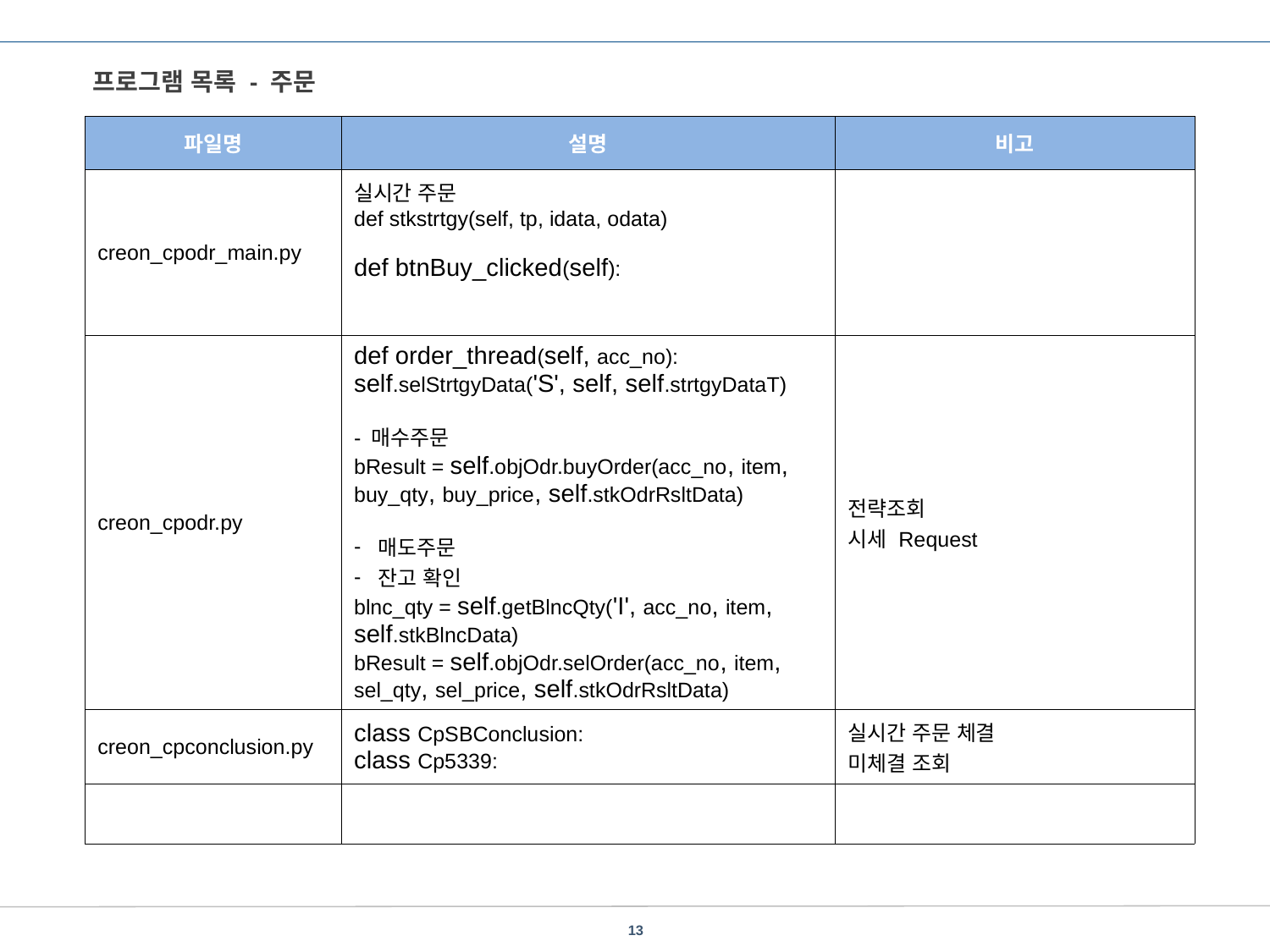

프로그램 목록 - 주문
| 파일명 | 설명 | 비고 |
| --- | --- | --- |
| creon\_cpodr\_main.py | 실시간 주문 def stkstrtgy(self, tp, idata, odata) def btnBuy\_clicked(self): |  |
| creon\_cpodr.py | def order\_thread(self, acc\_no): self.selStrtgyData('S', self, self.strtgyDataT) - 매수주문 bResult = self.objOdr.buyOrder(acc\_no, item, buy\_qty, buy\_price, self.stkOdrRsltData) 매도주문 잔고 확인 blnc\_qty = self.getBlncQty('I', acc\_no, item, self.stkBlncData) bResult = self.objOdr.selOrder(acc\_no, item, sel\_qty, sel\_price, self.stkOdrRsltData) | 전략조회 시세 Request |
| creon\_cpconclusion.py | class CpSBConclusion: class Cp5339: | 실시간 주문 체결 미체결 조회 |
|  |  |  |